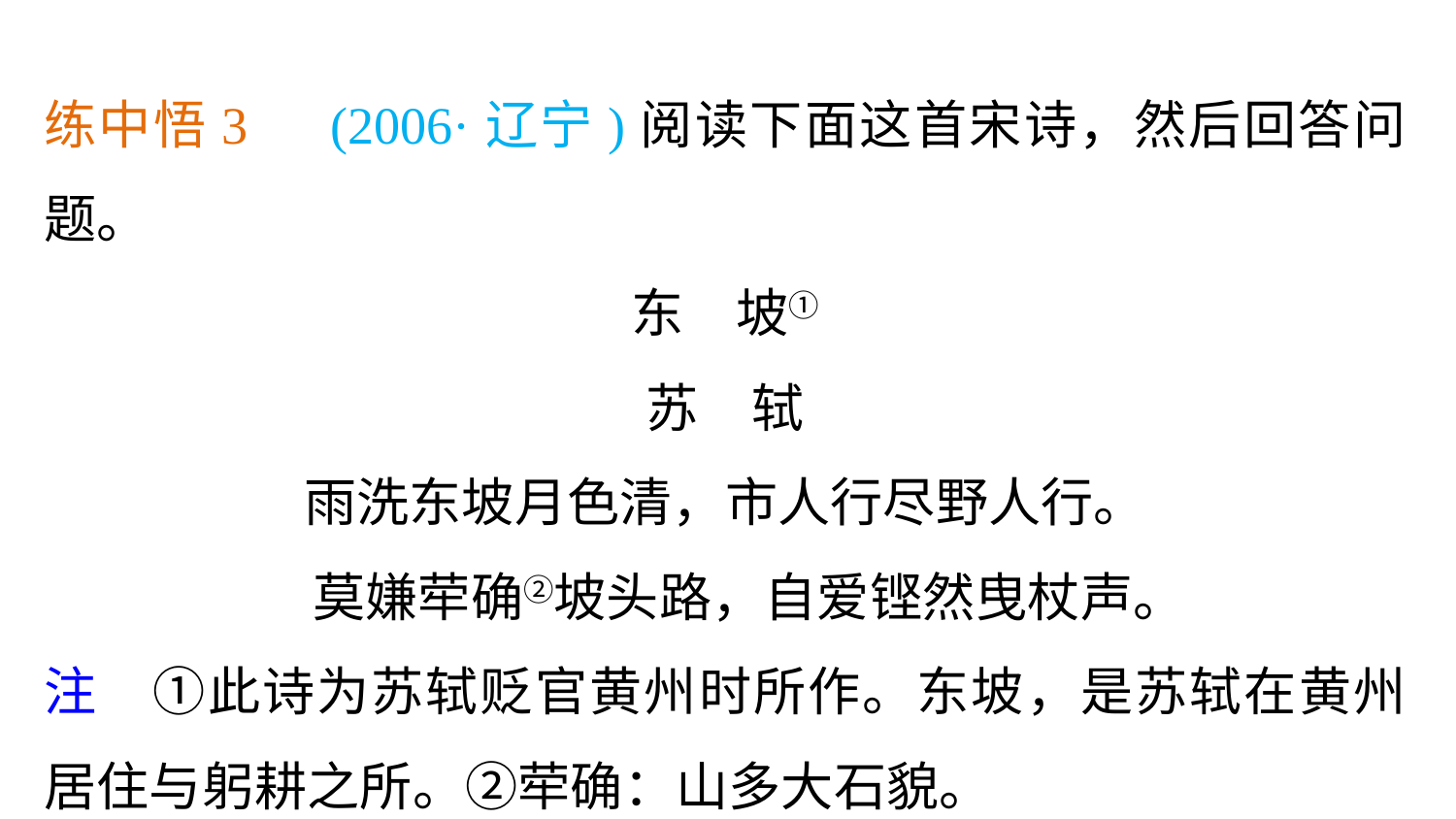

练中悟3　(2006·辽宁)阅读下面这首宋诗，然后回答问题。
东　坡①
苏　轼
雨洗东坡月色清，市人行尽野人行。
   莫嫌荦确②坡头路，自爱铿然曳杖声。
注　①此诗为苏轼贬官黄州时所作。东坡，是苏轼在黄州居住与躬耕之所。②荦确：山多大石貌。